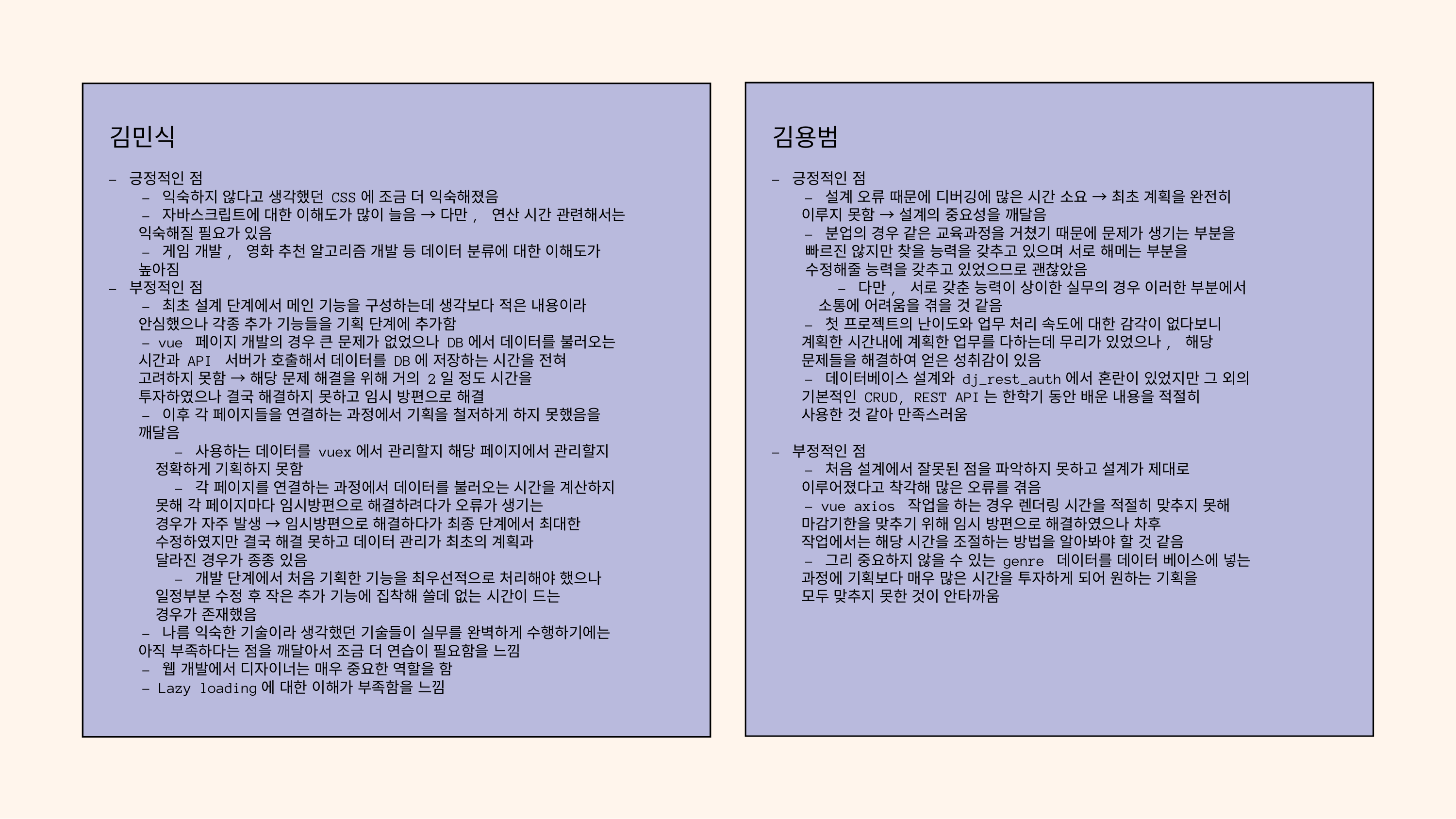

김민식

- 긍정적인 점
    - 익숙하지 않다고 생각했던 CSS에 조금 더 익숙해졌음
    - 자바스크립트에 대한 이해도가 많이 늘음 → 다만, 연산 시간 관련해서는
      익숙해질 필요가 있음
    - 게임 개발, 영화 추천 알고리즘 개발 등 데이터 분류에 대한 이해도가
      높아짐
- 부정적인 점
    - 최초 설계 단계에서 메인 기능을 구성하는데 생각보다 적은 내용이라
      안심했으나 각종 추가 기능들을 기획 단계에 추가함
    - vue 페이지 개발의 경우 큰 문제가 없었으나 DB에서 데이터를 불러오는
      시간과 API 서버가 호출해서 데이터를 DB에 저장하는 시간을 전혀
      고려하지 못함 → 해당 문제 해결을 위해 거의 2일 정도 시간을
      투자하였으나 결국 해결하지 못하고 임시 방편으로 해결
    - 이후 각 페이지들을 연결하는 과정에서 기획을 철저하게 하지 못했음을
      깨달음
        - 사용하는 데이터를 vuex에서 관리할지 해당 페이지에서 관리할지
          정확하게 기획하지 못함
        - 각 페이지를 연결하는 과정에서 데이터를 불러오는 시간을 계산하지
          못해 각 페이지마다 임시방편으로 해결하려다가 오류가 생기는
          경우가 자주 발생 → 임시방편으로 해결하다가 최종 단계에서 최대한
          수정하였지만 결국 해결 못하고 데이터 관리가 최초의 계획과
          달라진 경우가 종종 있음
        - 개발 단계에서 처음 기획한 기능을 최우선적으로 처리해야 했으나
          일정부분 수정 후 작은 추가 기능에 집착해 쓸데 없는 시간이 드는
          경우가 존재했음
    - 나름 익숙한 기술이라 생각했던 기술들이 실무를 완벽하게 수행하기에는
      아직 부족하다는 점을 깨달아서 조금 더 연습이 필요함을 느낌
    - 웹 개발에서 디자이너는 매우 중요한 역할을 함
    - Lazy loading에 대한 이해가 부족함을 느낌
김용범

- 긍정적인 점
    - 설계 오류 때문에 디버깅에 많은 시간 소요 → 최초 계획을 완전히
      이루지 못함 → 설계의 중요성을 깨달음
    - 분업의 경우 같은 교육과정을 거쳤기 때문에 문제가 생기는 부분을
       빠르진 않지만 찾을 능력을 갖추고 있으며 서로 해메는 부분을
       수정해줄 능력을 갖추고 있었으므로 괜찮았음
        - 다만, 서로 갖춘 능력이 상이한 실무의 경우 이러한 부분에서
          소통에 어려움을 겪을 것 같음
    - 첫 프로젝트의 난이도와 업무 처리 속도에 대한 감각이 없다보니
      계획한 시간내에 계획한 업무를 다하는데 무리가 있었으나, 해당
      문제들을 해결하여 얻은 성취감이 있음
    - 데이터베이스 설계와 dj_rest_auth에서 혼란이 있었지만 그 외의
      기본적인 CRUD, REST API는 한학기 동안 배운 내용을 적절히
      사용한 것 같아 만족스러움

- 부정적인 점
    - 처음 설계에서 잘못된 점을 파악하지 못하고 설계가 제대로
      이루어졌다고 착각해 많은 오류를 겪음
    - vue axios 작업을 하는 경우 렌더링 시간을 적절히 맞추지 못해
      마감기한을 맞추기 위해 임시 방편으로 해결하였으나 차후
      작업에서는 해당 시간을 조절하는 방법을 알아봐야 할 것 같음
    - 그리 중요하지 않을 수 있는 genre 데이터를 데이터 베이스에 넣는
      과정에 기획보다 매우 많은 시간을 투자하게 되어 원하는 기획을
      모두 맞추지 못한 것이 안타까움

김민식

프론트 엔드 전반

각 페이지 CSS 작업

각 페이지 상호 연결 작업

영화 추천 알고리즘

영화 검색 기능

영화 관련 게임 기능 개발

README.MD 작성

RESTAPI 연결

전반적인 기획 및 구상